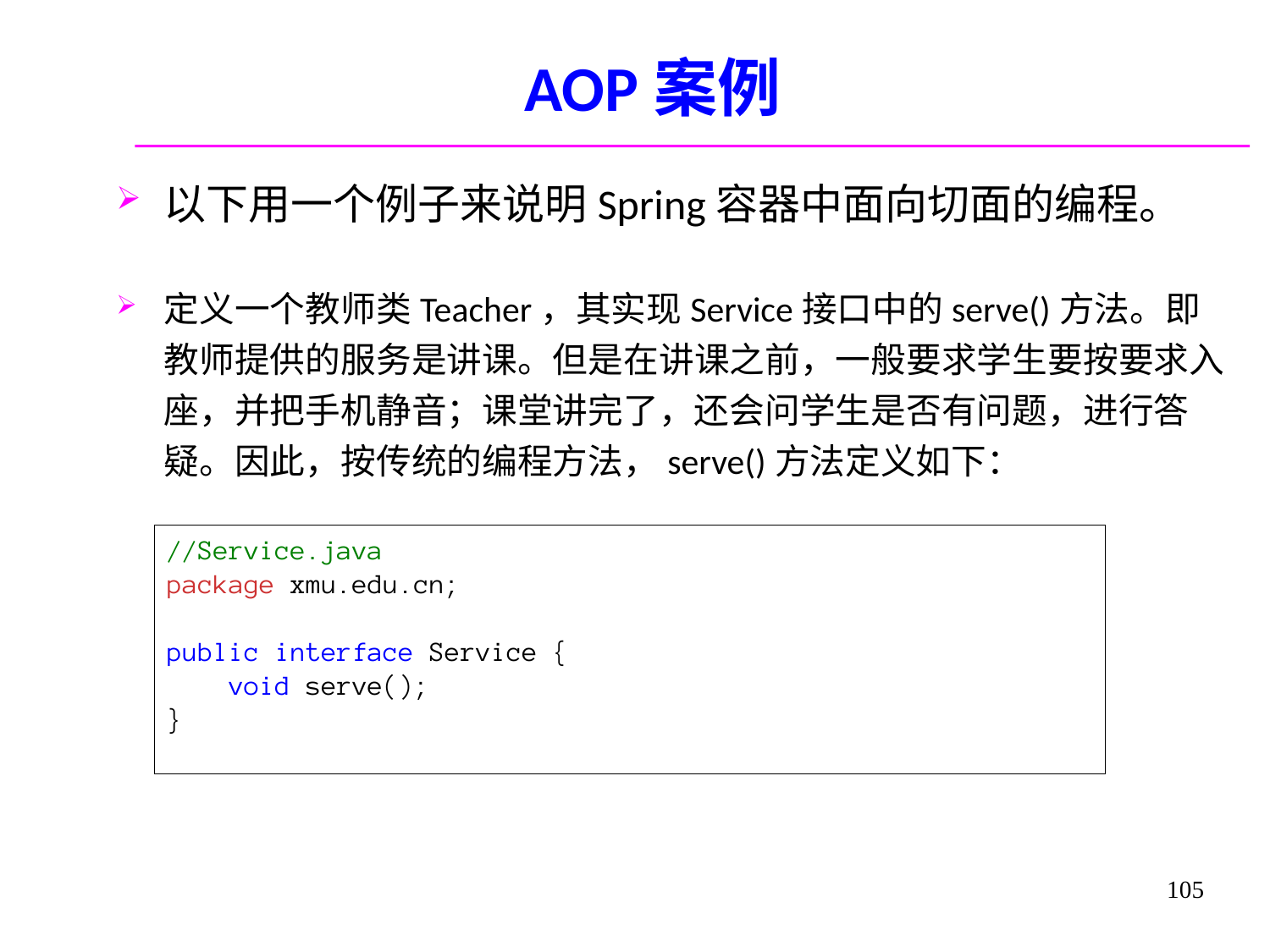

# AOP案例
以下用一个例子来说明Spring容器中面向切面的编程。

定义一个教师类Teacher，其实现Service接口中的serve()方法。即教师提供的服务是讲课。但是在讲课之前，一般要求学生要按要求入座，并把手机静音；课堂讲完了，还会问学生是否有问题，进行答疑。因此，按传统的编程方法，serve()方法定义如下：

//Service.java
package xmu.edu.cn;
public interface Service {
    void serve();
}

105